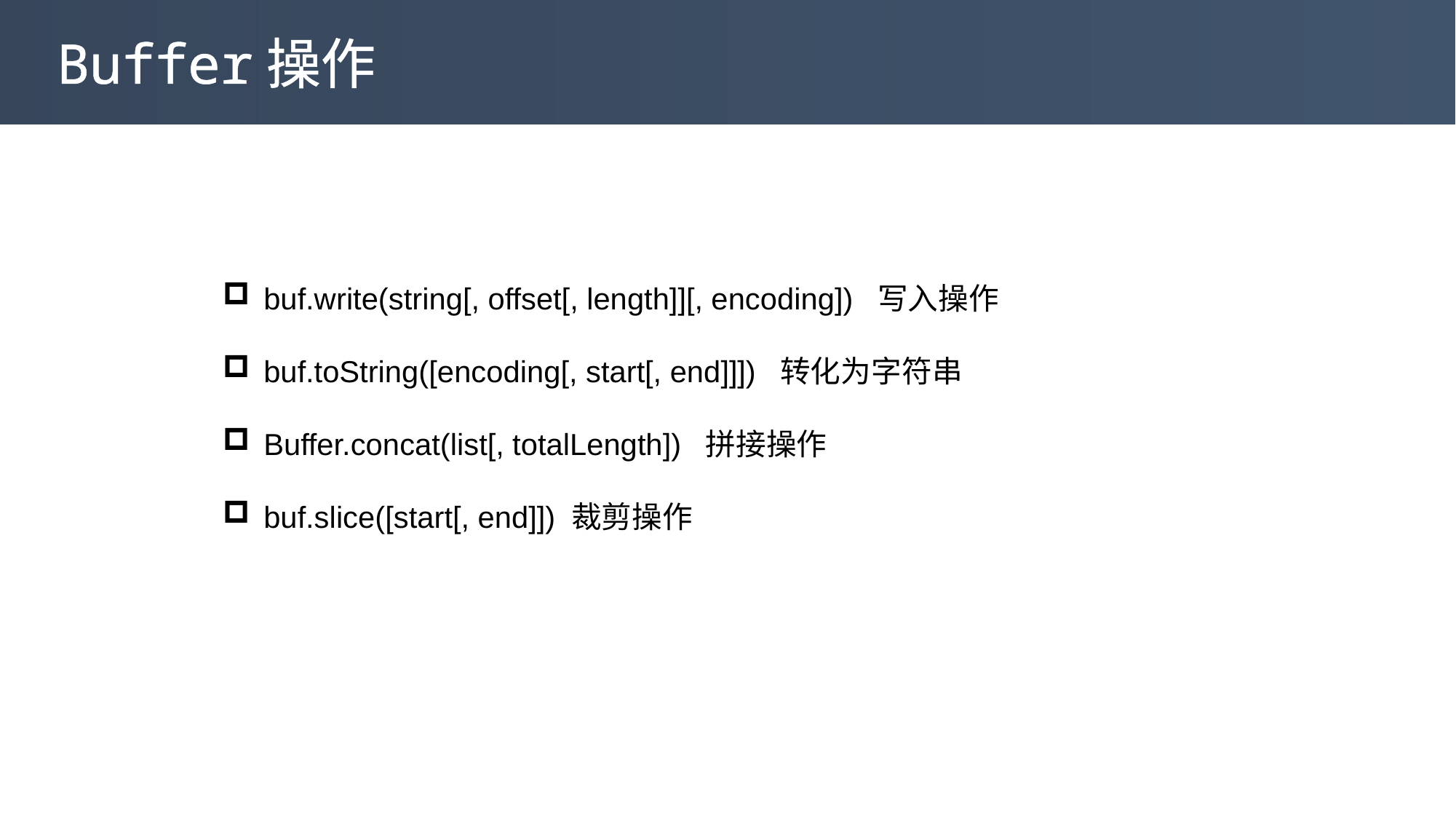

Buffer操作
buf.write(string[, offset[, length]][, encoding])  写入操作
buf.toString([encoding[, start[, end]]])  转化为字符串
Buffer.concat(list[, totalLength])  拼接操作
buf.slice([start[, end]]) 裁剪操作